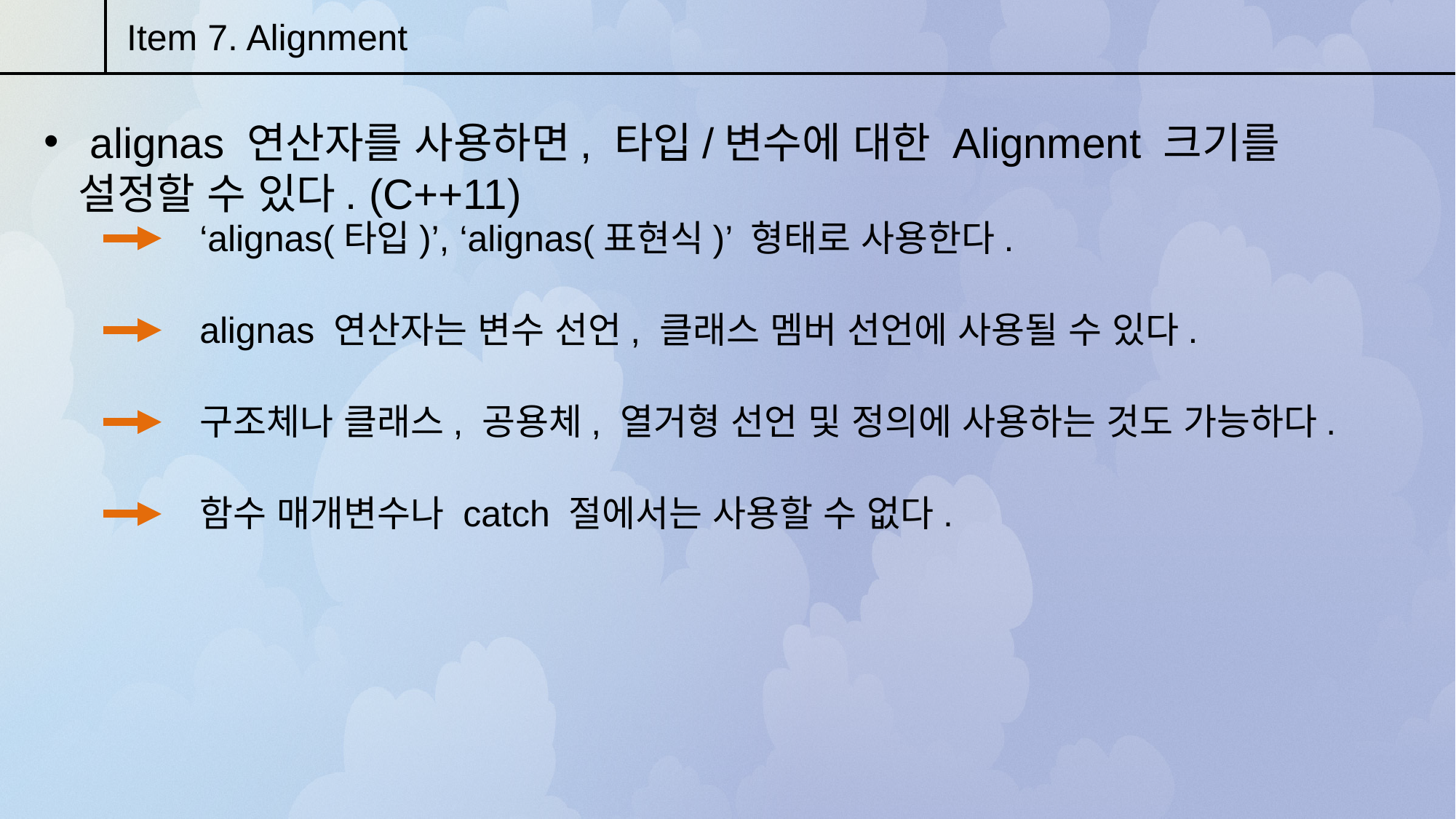

Item 7. Alignment
 alignas 연산자를 사용하면, 타입/변수에 대한 Alignment 크기를 설정할 수 있다. (C++11)
‘alignas(타입)’, ‘alignas(표현식)’ 형태로 사용한다.
alignas 연산자는 변수 선언, 클래스 멤버 선언에 사용될 수 있다.
구조체나 클래스, 공용체, 열거형 선언 및 정의에 사용하는 것도 가능하다.
함수 매개변수나 catch 절에서는 사용할 수 없다.